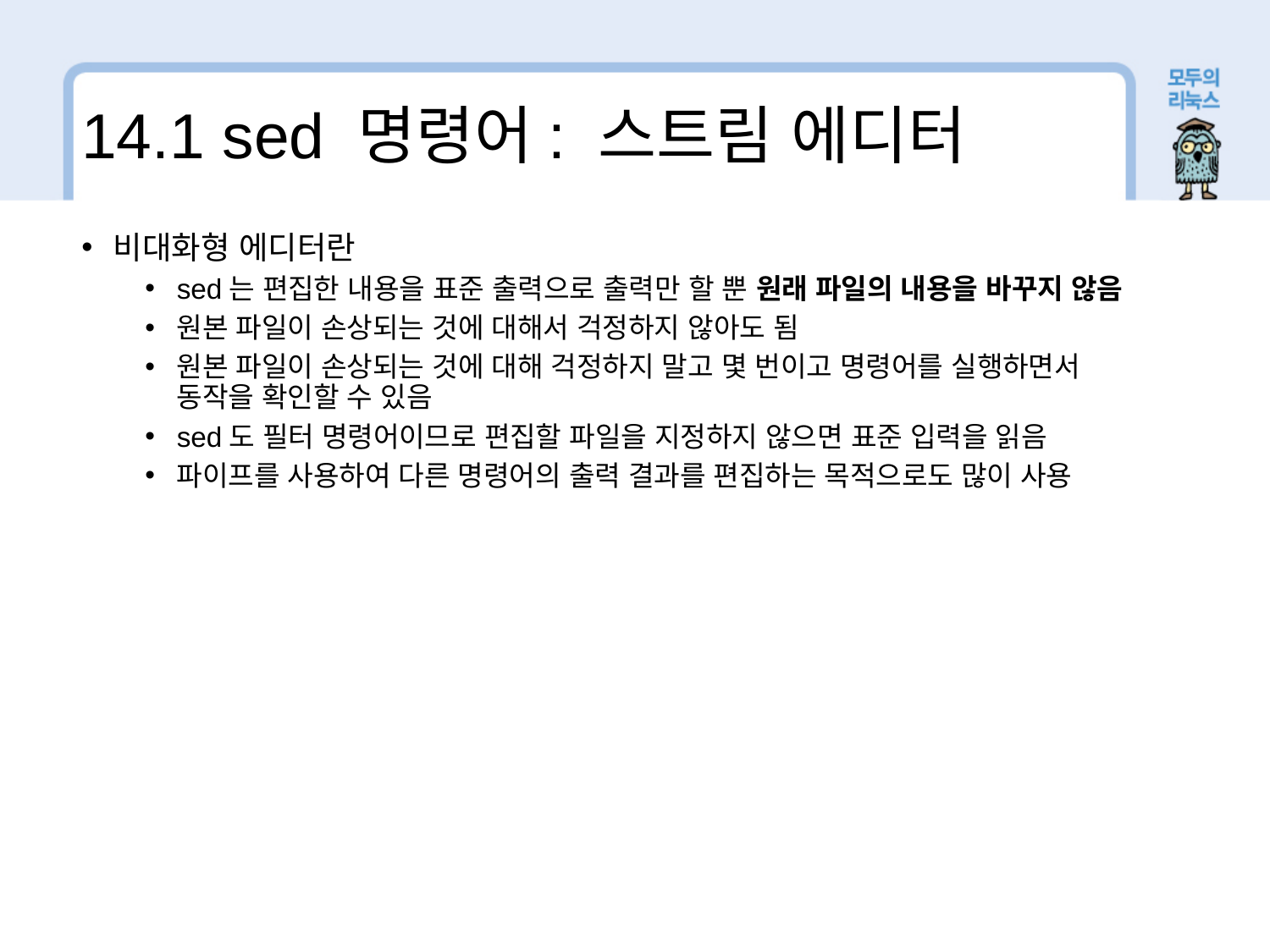

14.1 sed 명령어: 스트림 에디터
비대화형 에디터란
sed는 편집한 내용을 표준 출력으로 출력만 할 뿐 원래 파일의 내용을 바꾸지 않음
원본 파일이 손상되는 것에 대해서 걱정하지 않아도 됨
원본 파일이 손상되는 것에 대해 걱정하지 말고 몇 번이고 명령어를 실행하면서 동작을 확인할 수 있음
sed도 필터 명령어이므로 편집할 파일을 지정하지 않으면 표준 입력을 읽음
파이프를 사용하여 다른 명령어의 출력 결과를 편집하는 목적으로도 많이 사용